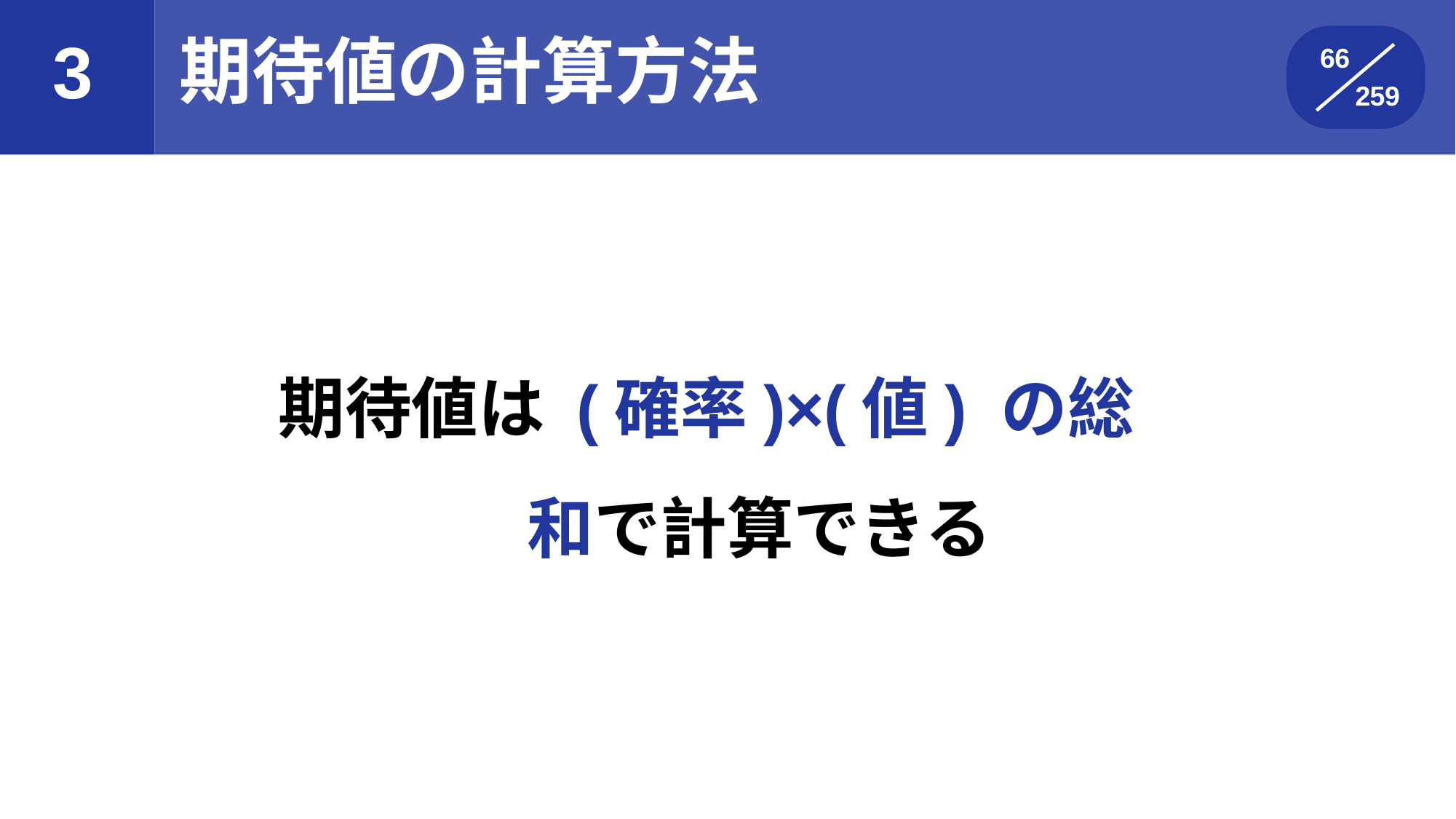

期待値の計算方法
# 3
66
259
期待値は (確率)×(値) の総和で計算できる